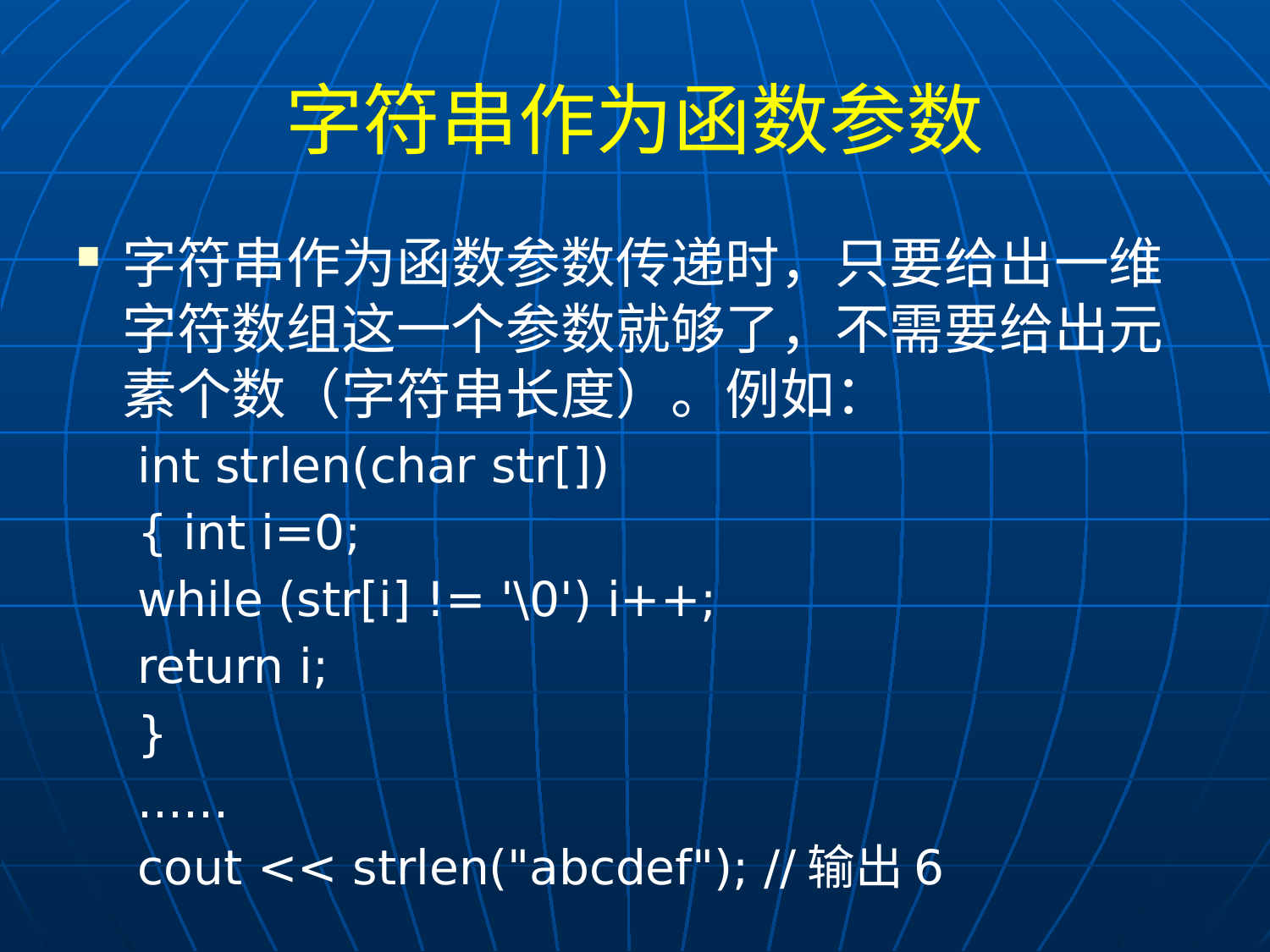

# 字符串作为函数参数
字符串作为函数参数传递时，只要给出一维字符数组这一个参数就够了，不需要给出元素个数（字符串长度）。例如：
int strlen(char str[])
{ int i=0;
	while (str[i] != '\0') i++;
	return i;
}
......
cout << strlen("abcdef"); //输出6